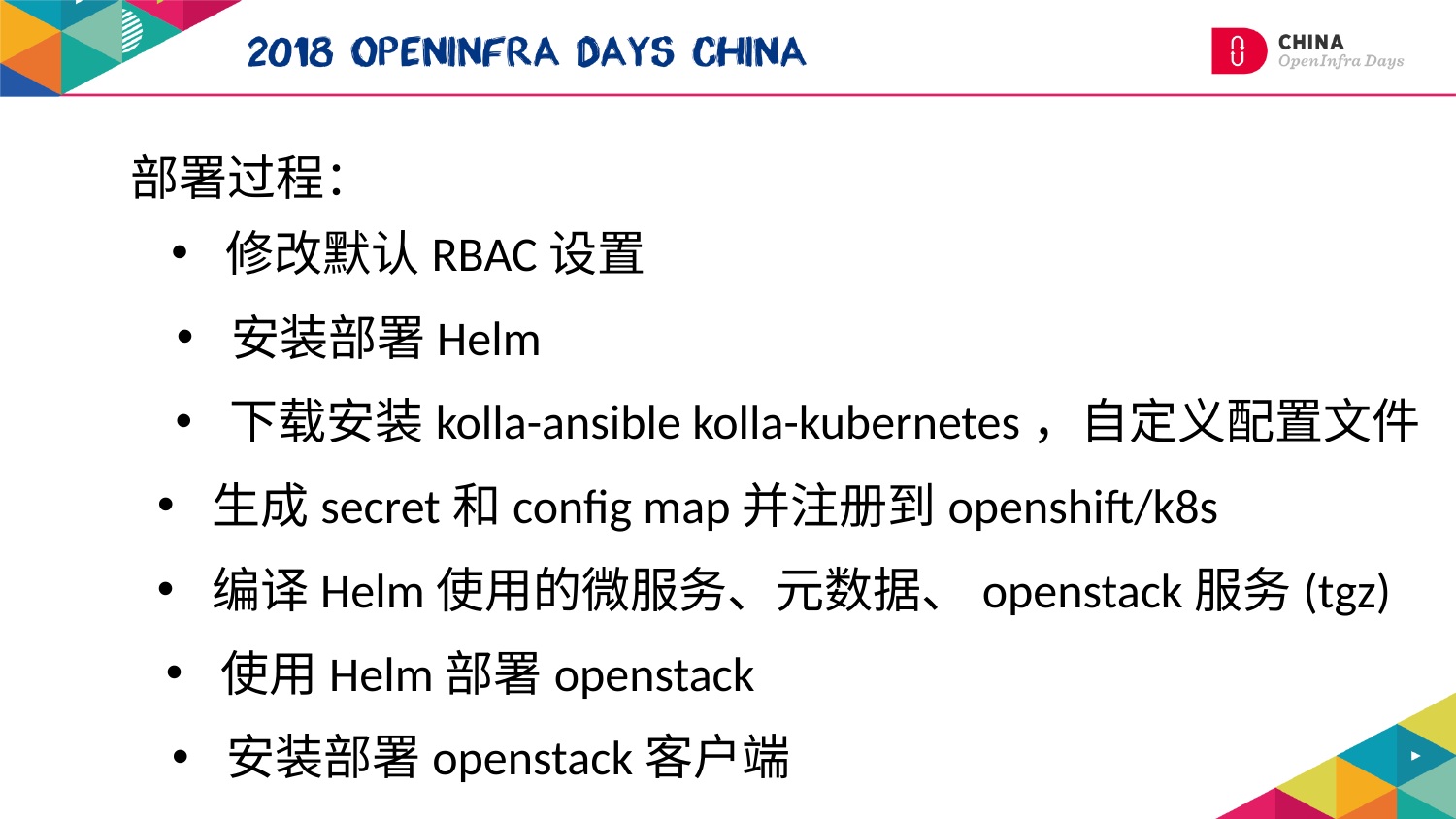

部署过程：
修改默认RBAC设置
安装部署Helm
下载安装kolla-ansible kolla-kubernetes，自定义配置文件
生成secret和config map并注册到openshift/k8s
编译Helm使用的微服务、元数据、openstack服务(tgz)
使用Helm部署openstack
安装部署openstack客户端